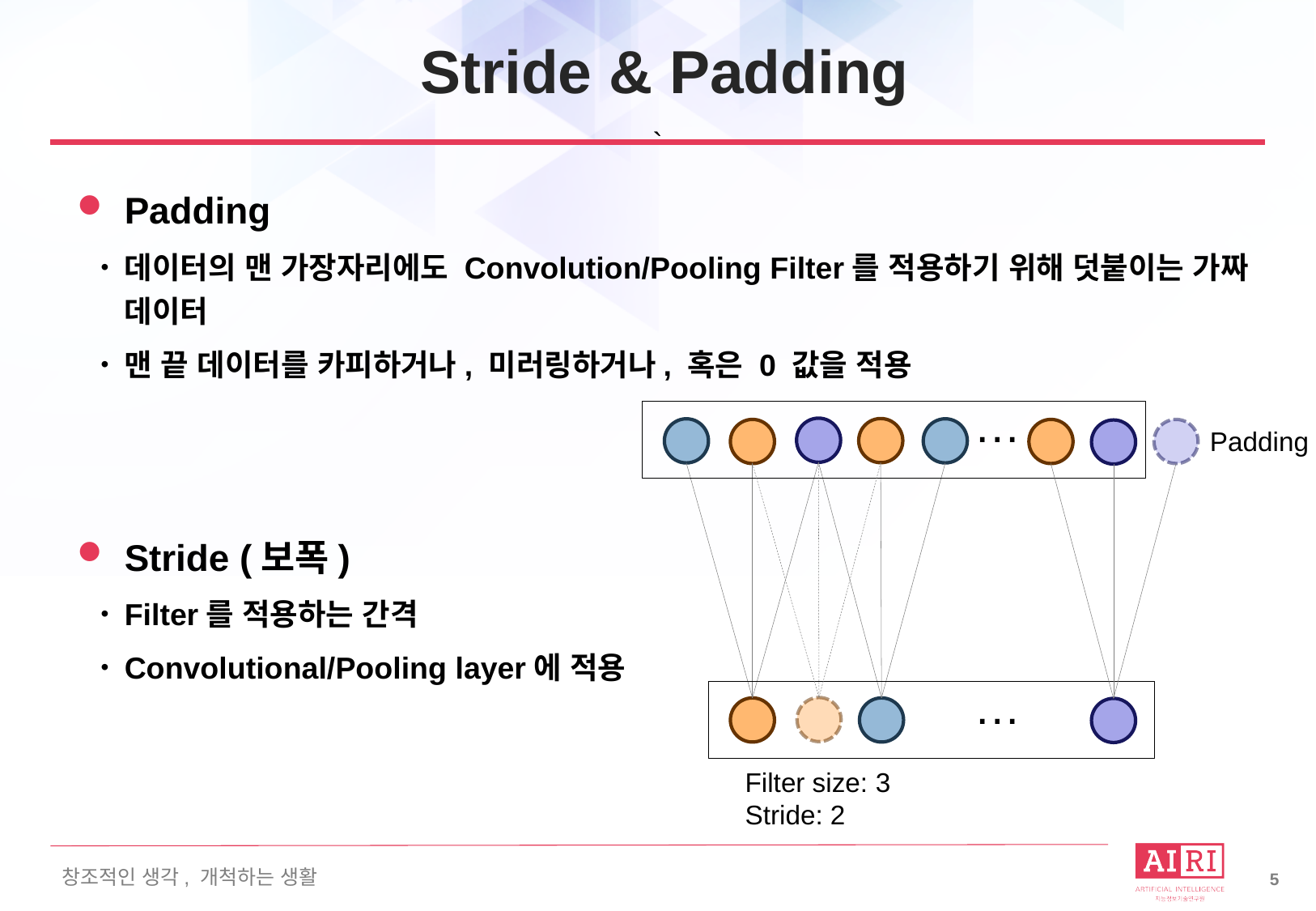

# Stride & Padding
Padding
데이터의 맨 가장자리에도 Convolution/Pooling Filter를 적용하기 위해 덧붙이는 가짜 데이터
맨 끝 데이터를 카피하거나, 미러링하거나, 혹은 0 값을 적용

Stride (보폭)
Filter를 적용하는 간격
Convolutional/Pooling layer에 적용

…

…

Padding
Filter size: 3
Stride: 2